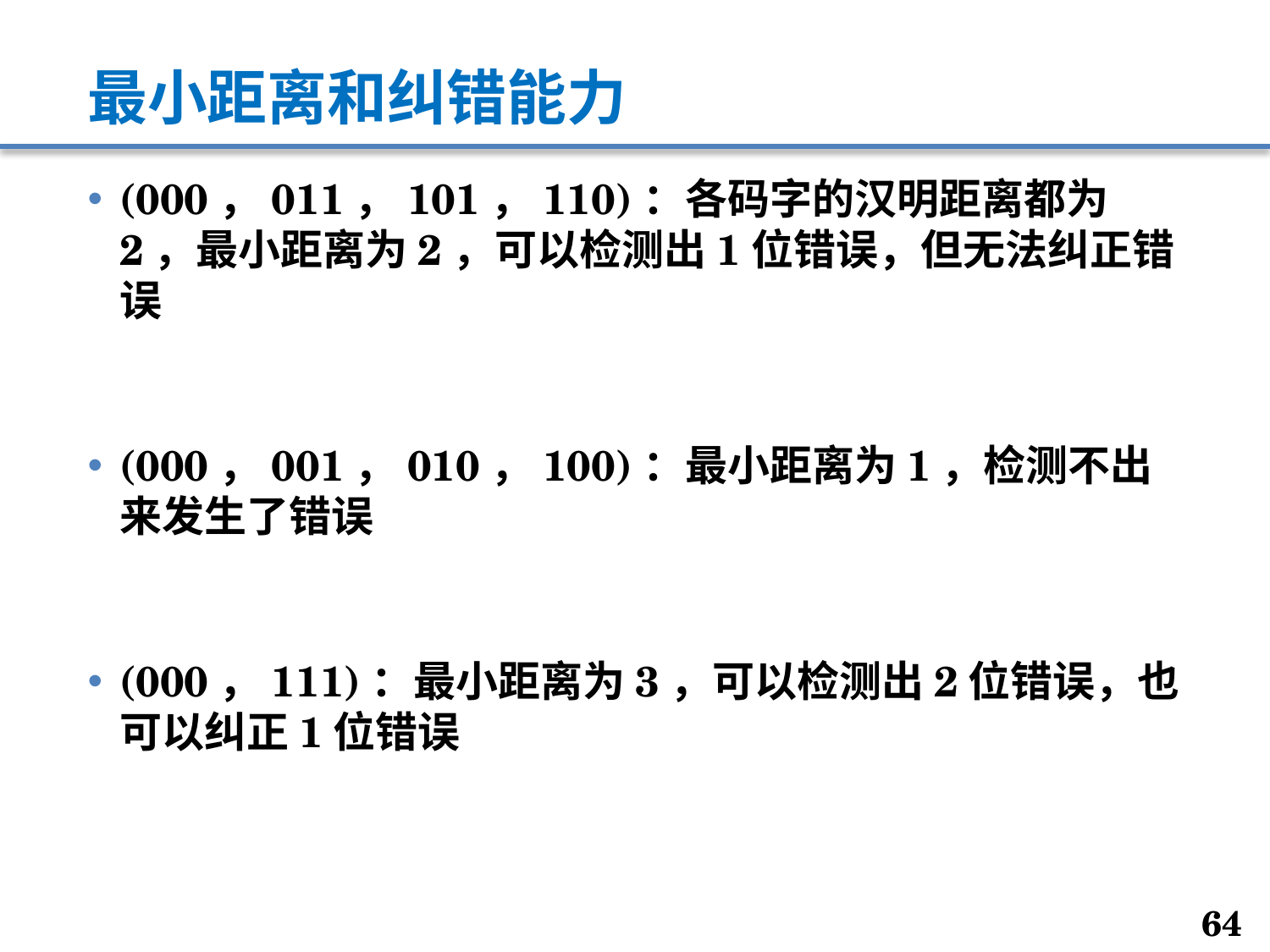

# 最小距离和纠错能力
(000，011，101，110)：各码字的汉明距离都为2，最小距离为2，可以检测出1位错误，但无法纠正错误

(000，001，010，100)：最小距离为1，检测不出来发生了错误

(000，111)：最小距离为3，可以检测出2位错误，也可以纠正1位错误

64